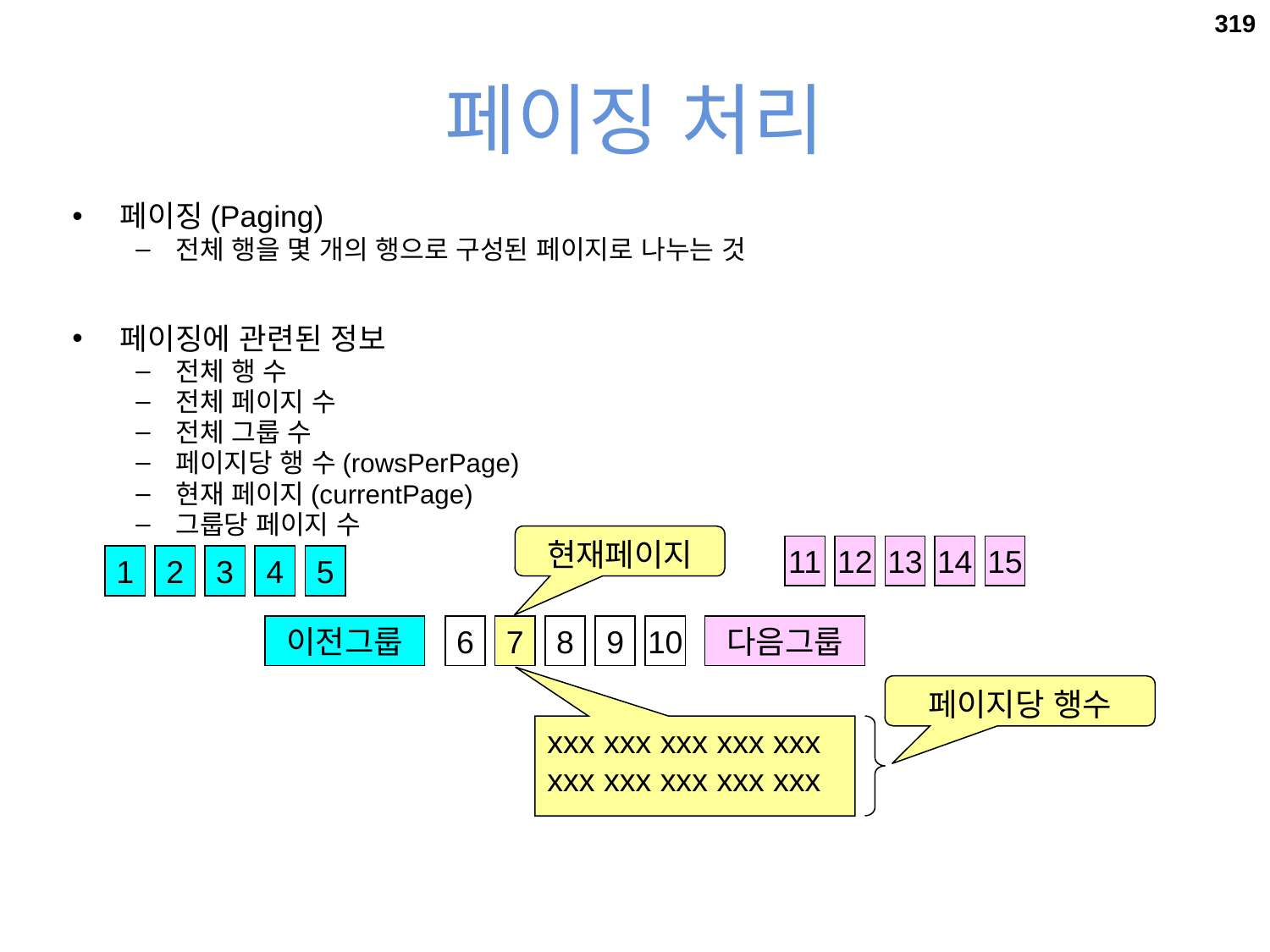

319
# 페이징 처리
페이징(Paging)
전체 행을 몇 개의 행으로 구성된 페이지로 나누는 것

페이징에 관련된 정보
전체 행 수
전체 페이지 수
전체 그룹 수
페이지당 행 수(rowsPerPage)
현재 페이지(currentPage)
그룹당 페이지 수
현재페이지
11
12
13
14
15
1
2
3
4
5
이전그룹
6
7
8
9
10
다음그룹
페이지당 행수
xxx xxx xxx xxx xxx
xxx xxx xxx xxx xxx